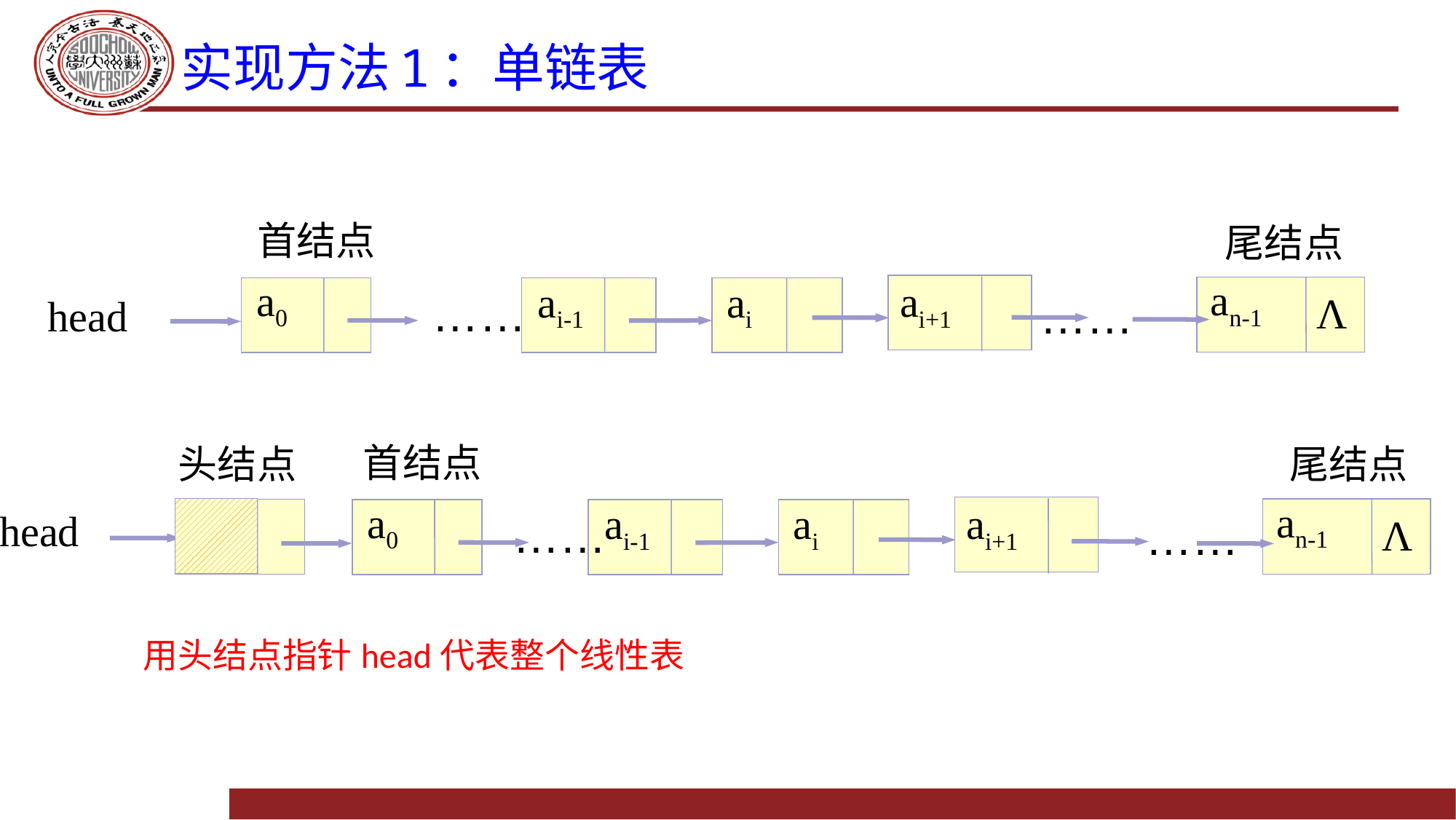

# 实现方法1：单链表
首结点
尾结点
an-1
a0
ai+1
ai
ai-1

……

Λ
……
head

首结点
尾结点
头结点
an-1
a0
ai+1
ai
ai-1
head

……

……
Λ

用头结点指针head代表整个线性表